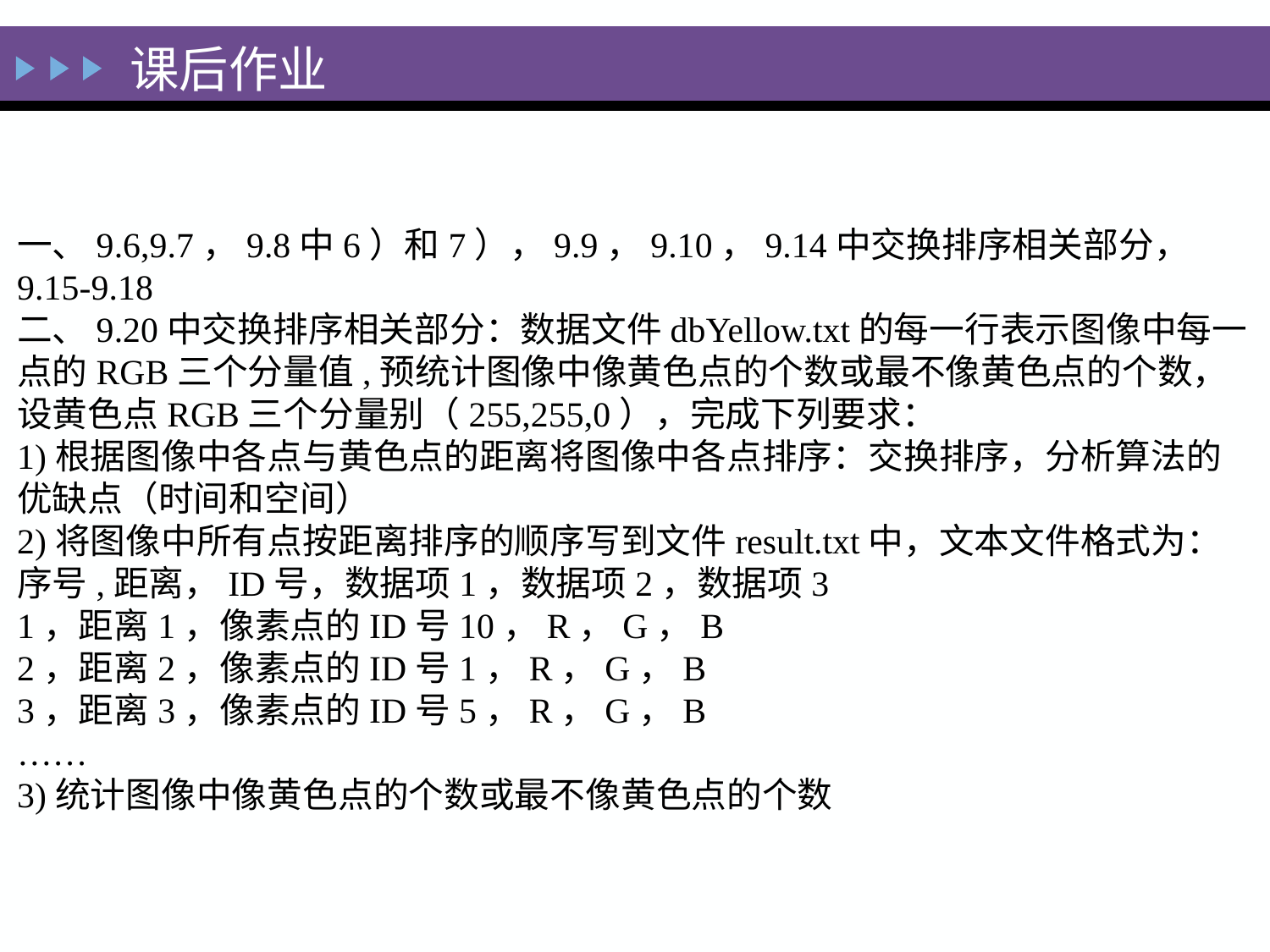

# 课后作业
一、9.6,9.7，9.8中6）和7），9.9，9.10，9.14中交换排序相关部分， 9.15-9.18
二、9.20中交换排序相关部分：数据文件dbYellow.txt的每一行表示图像中每一点的RGB三个分量值,预统计图像中像黄色点的个数或最不像黄色点的个数，设黄色点RGB三个分量别（255,255,0），完成下列要求：
1)根据图像中各点与黄色点的距离将图像中各点排序：交换排序，分析算法的优缺点（时间和空间）
2)将图像中所有点按距离排序的顺序写到文件result.txt中，文本文件格式为：序号,距离，ID号，数据项1，数据项2，数据项3
1，距离1，像素点的ID号10，R，G，B
2，距离2，像素点的ID号1，R，G，B
3，距离3，像素点的ID号5，R，G，B
……
3)统计图像中像黄色点的个数或最不像黄色点的个数